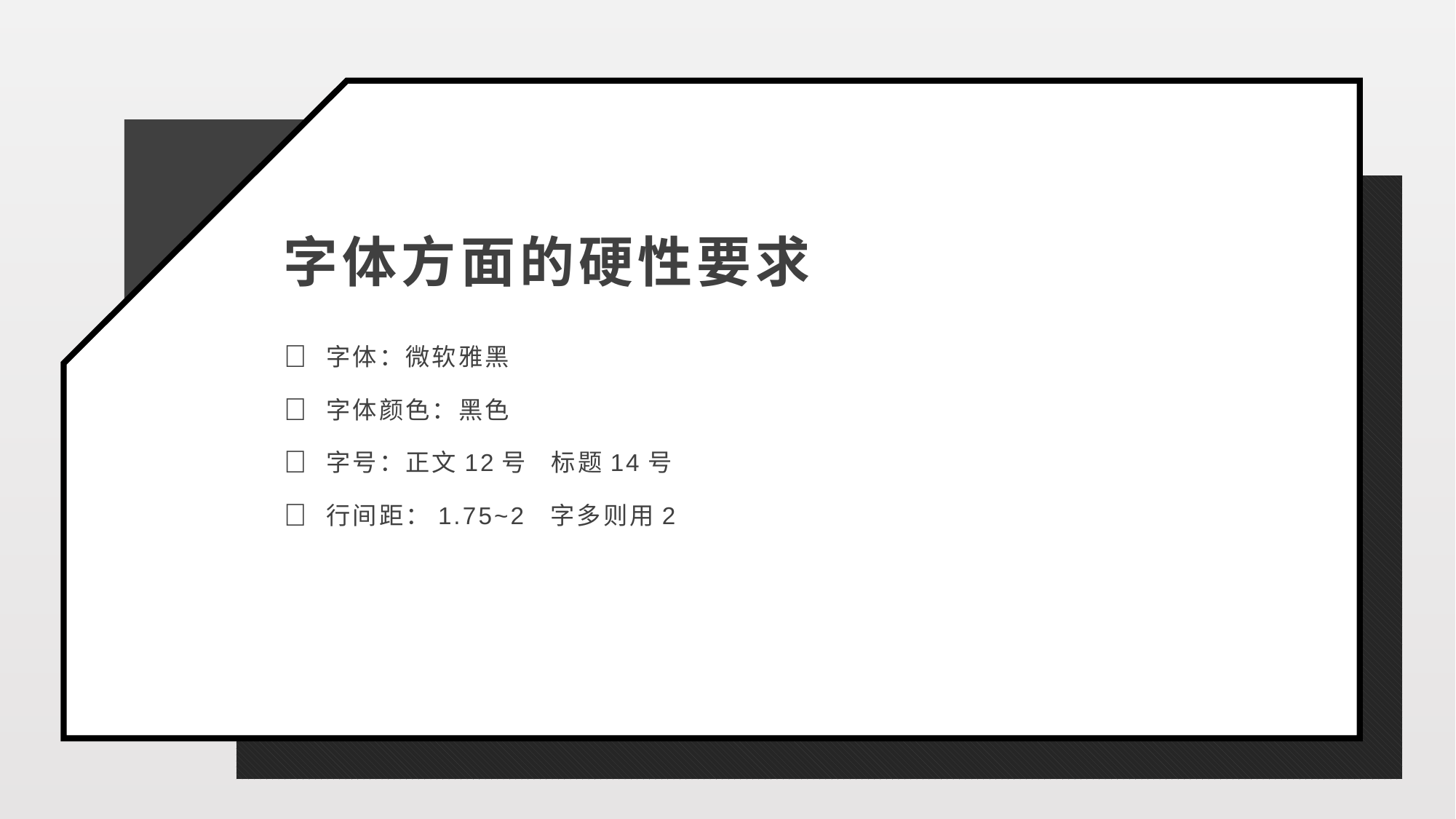

字体方面的硬性要求
字体：微软雅黑
字体颜色：黑色
字号：正文12号   标题14号
行间距：1.75~2  字多则用2